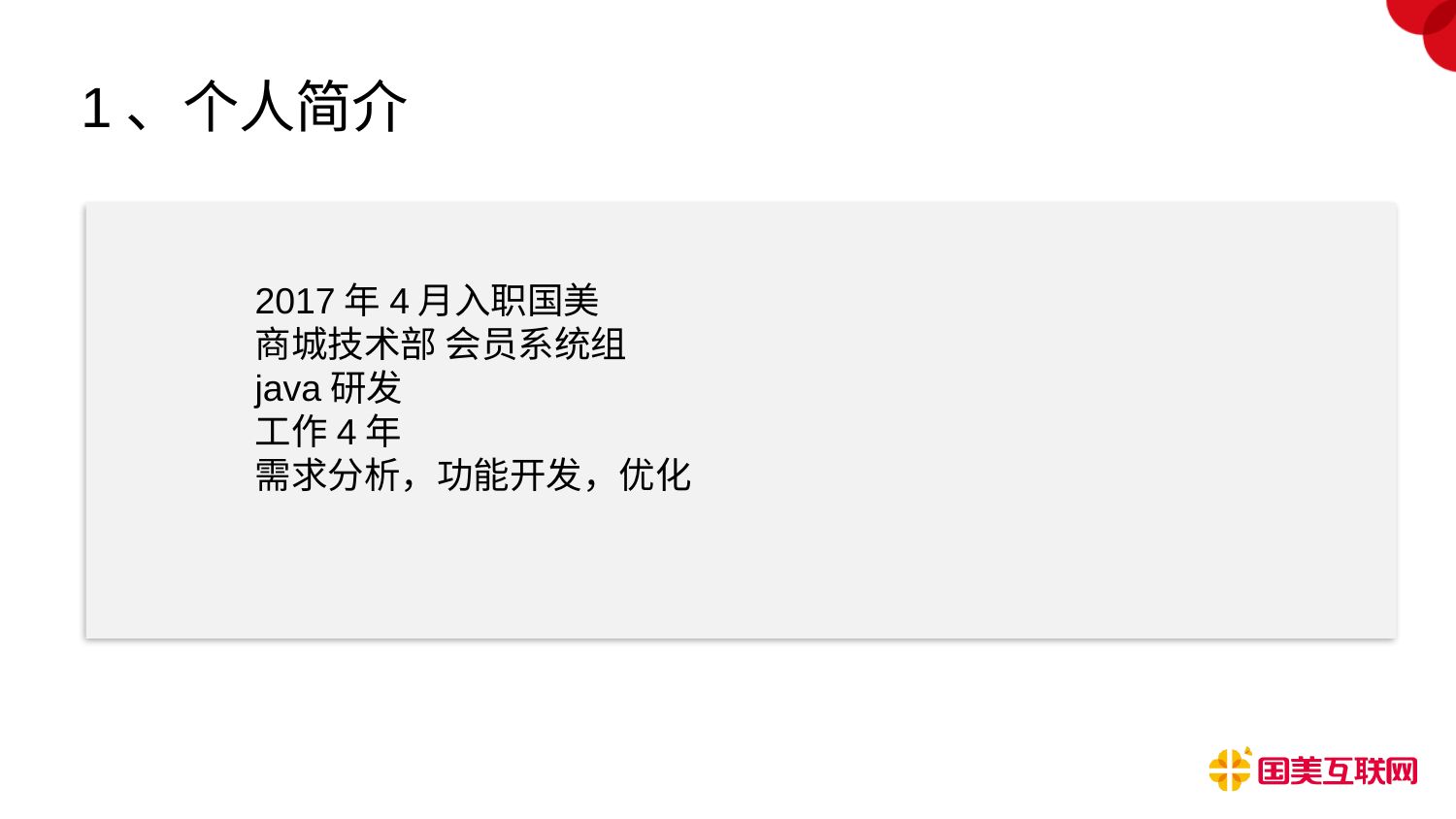

# 1、个人简介
2017年4月入职国美
商城技术部 会员系统组
java研发
工作4年
需求分析，功能开发，优化